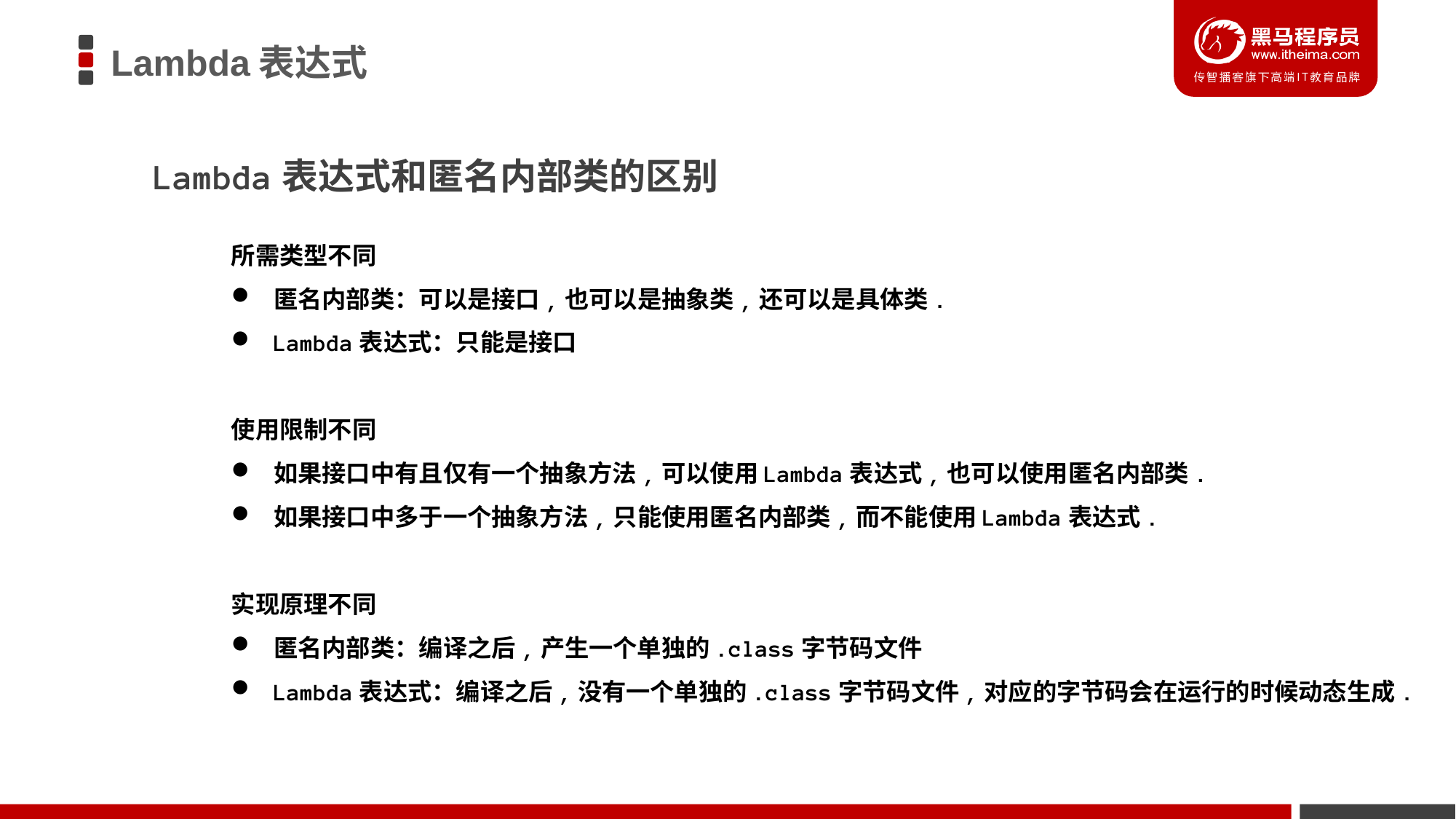

Lambda表达式
Lambda表达式和匿名内部类的区别
所需类型不同
匿名内部类：可以是接口,也可以是抽象类,还可以是具体类.
Lambda表达式：只能是接口

使用限制不同
如果接口中有且仅有一个抽象方法,可以使用Lambda表达式,也可以使用匿名内部类.
如果接口中多于一个抽象方法,只能使用匿名内部类,而不能使用Lambda表达式.

实现原理不同
匿名内部类：编译之后,产生一个单独的.class字节码文件
Lambda表达式：编译之后,没有一个单独的.class字节码文件,对应的字节码会在运行的时候动态生成.